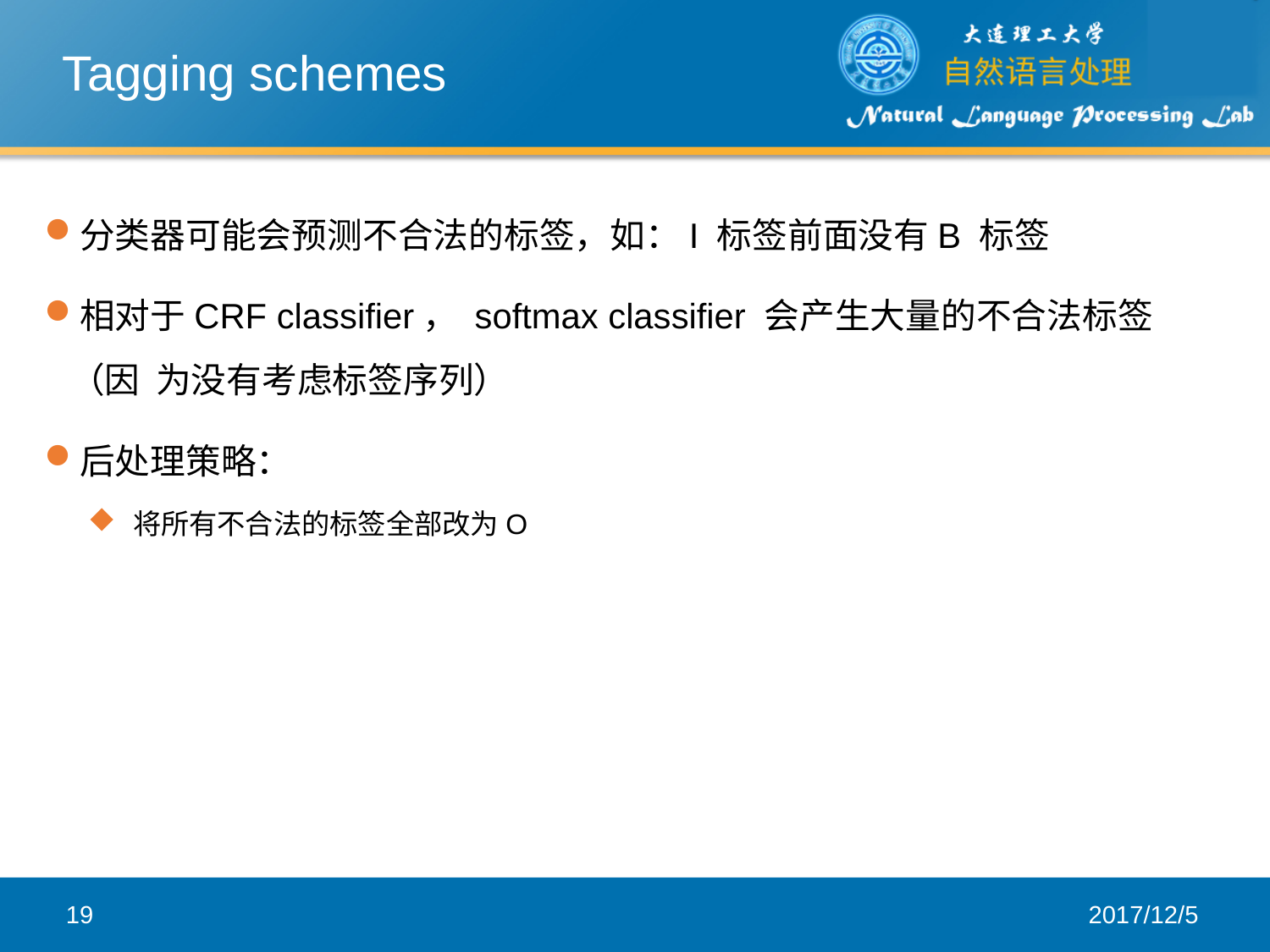

# Tagging schemes
分类器可能会预测不合法的标签，如：I 标签前面没有B 标签
相对于CRF classifier， softmax classifier 会产生大量的不合法标签（因  为没有考虑标签序列）
后处理策略：
将所有不合法的标签全部改为O

19
2017/12/5